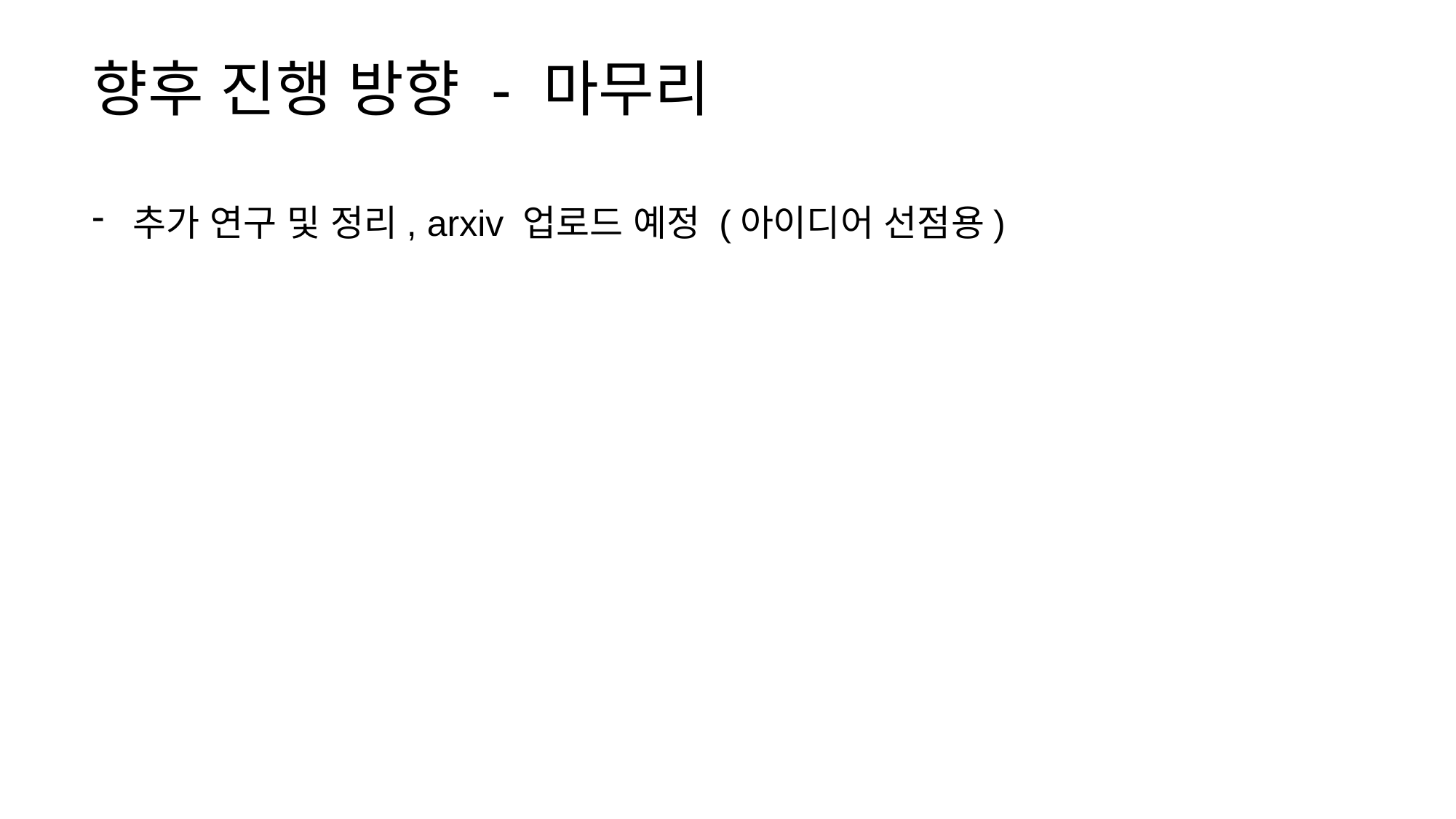

# 향후 진행 방향 - 마무리
추가 연구 및 정리, arxiv 업로드 예정 (아이디어 선점용)